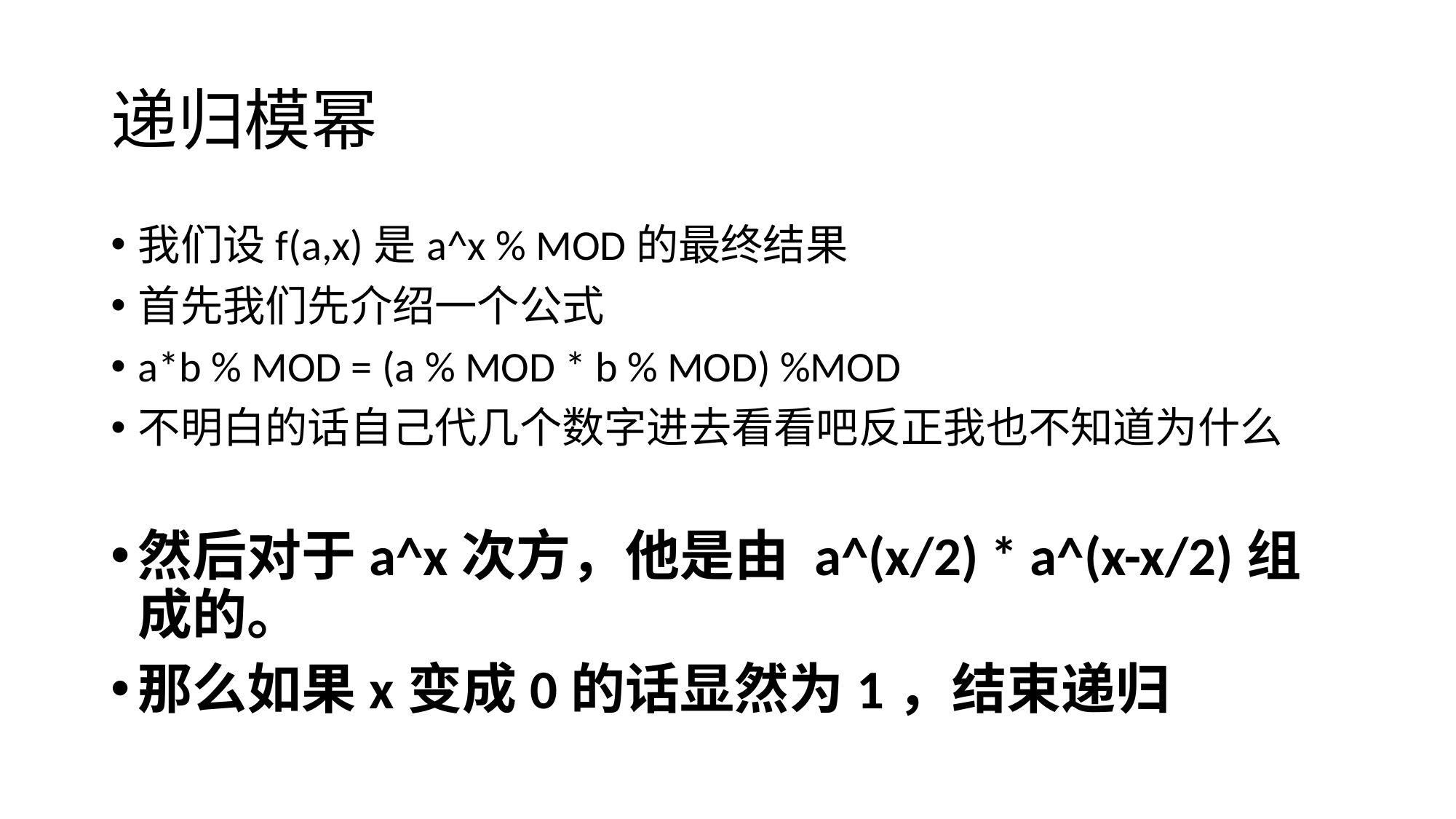

# 递归模幂
我们设f(a,x)是a^x % MOD的最终结果
首先我们先介绍一个公式
a*b % MOD = (a % MOD * b % MOD) %MOD
不明白的话自己代几个数字进去看看吧反正我也不知道为什么

然后对于a^x次方，他是由 a^(x/2) * a^(x-x/2)组成的。
那么如果x变成0的话显然为1，结束递归